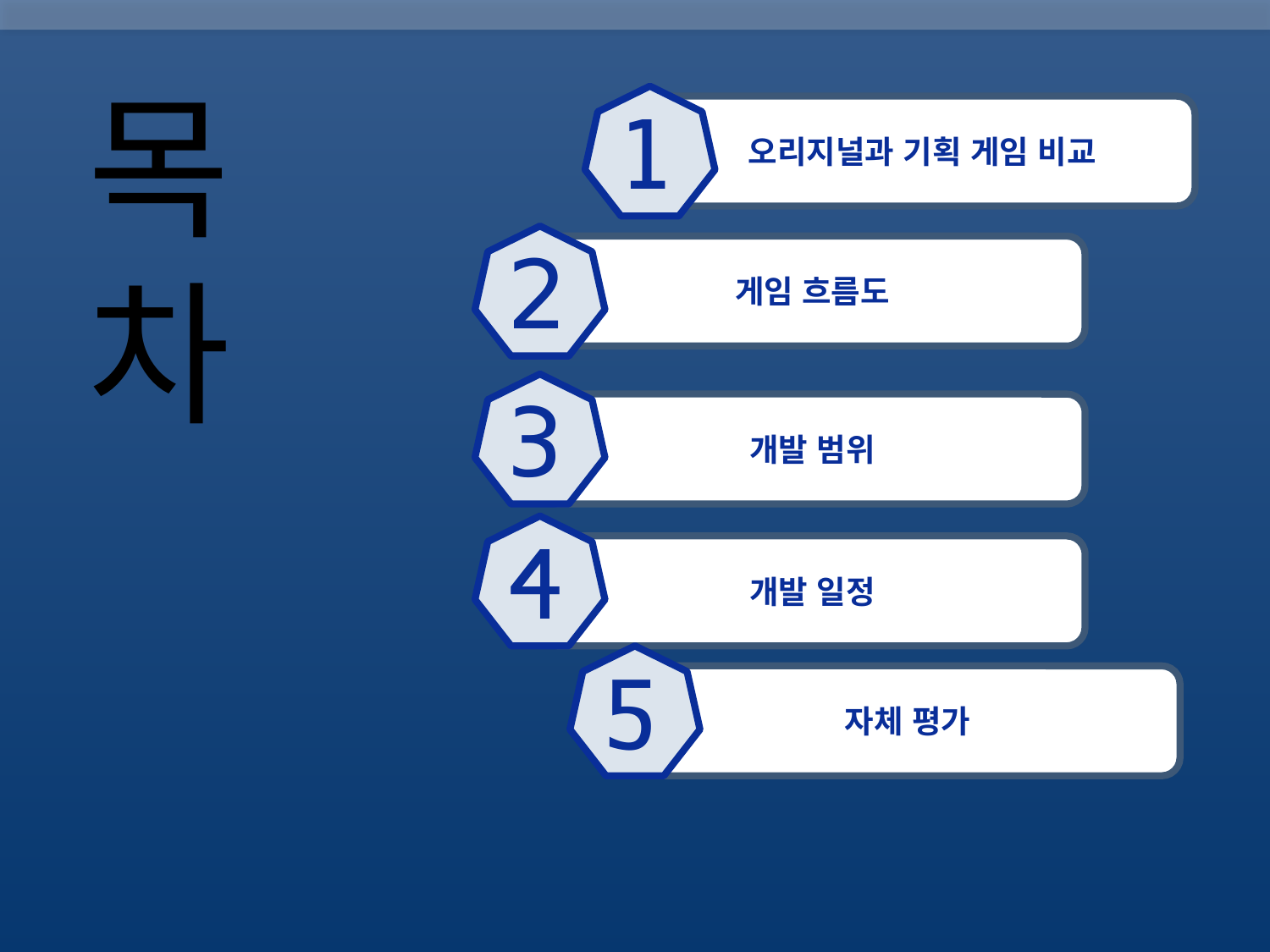

목
차
1
오리지널과 기획 게임 비교
2
게임 흐름도
3
개발 범위
4
개발 일정
5
자체 평가